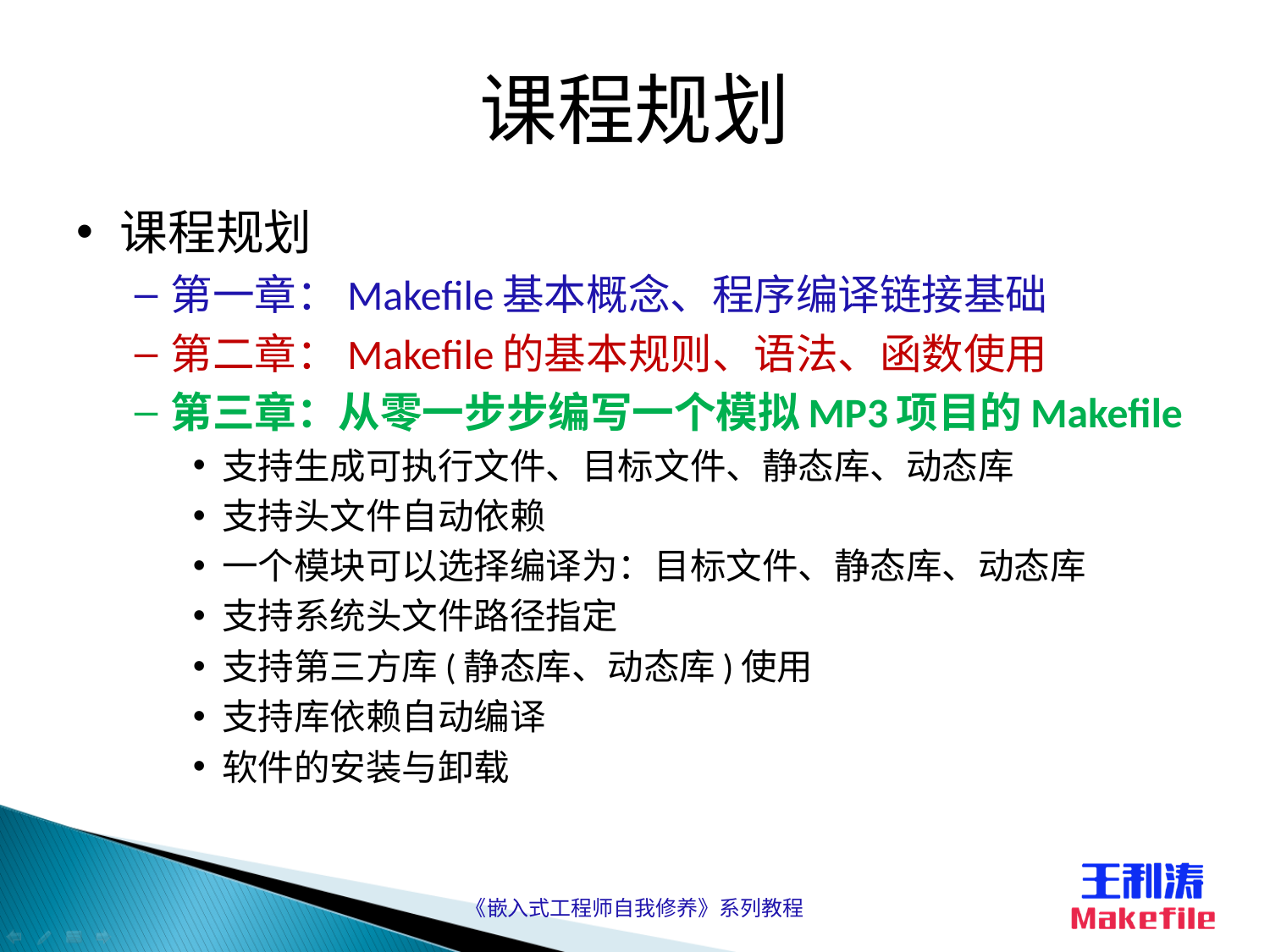

# 课程规划
课程规划
第一章：Makefile基本概念、程序编译链接基础
第二章：Makefile的基本规则、语法、函数使用
第三章：从零一步步编写一个模拟MP3项目的Makefile
支持生成可执行文件、目标文件、静态库、动态库
支持头文件自动依赖
一个模块可以选择编译为：目标文件、静态库、动态库
支持系统头文件路径指定
支持第三方库(静态库、动态库)使用
支持库依赖自动编译
软件的安装与卸载
《嵌入式工程师自我修养》系列教程